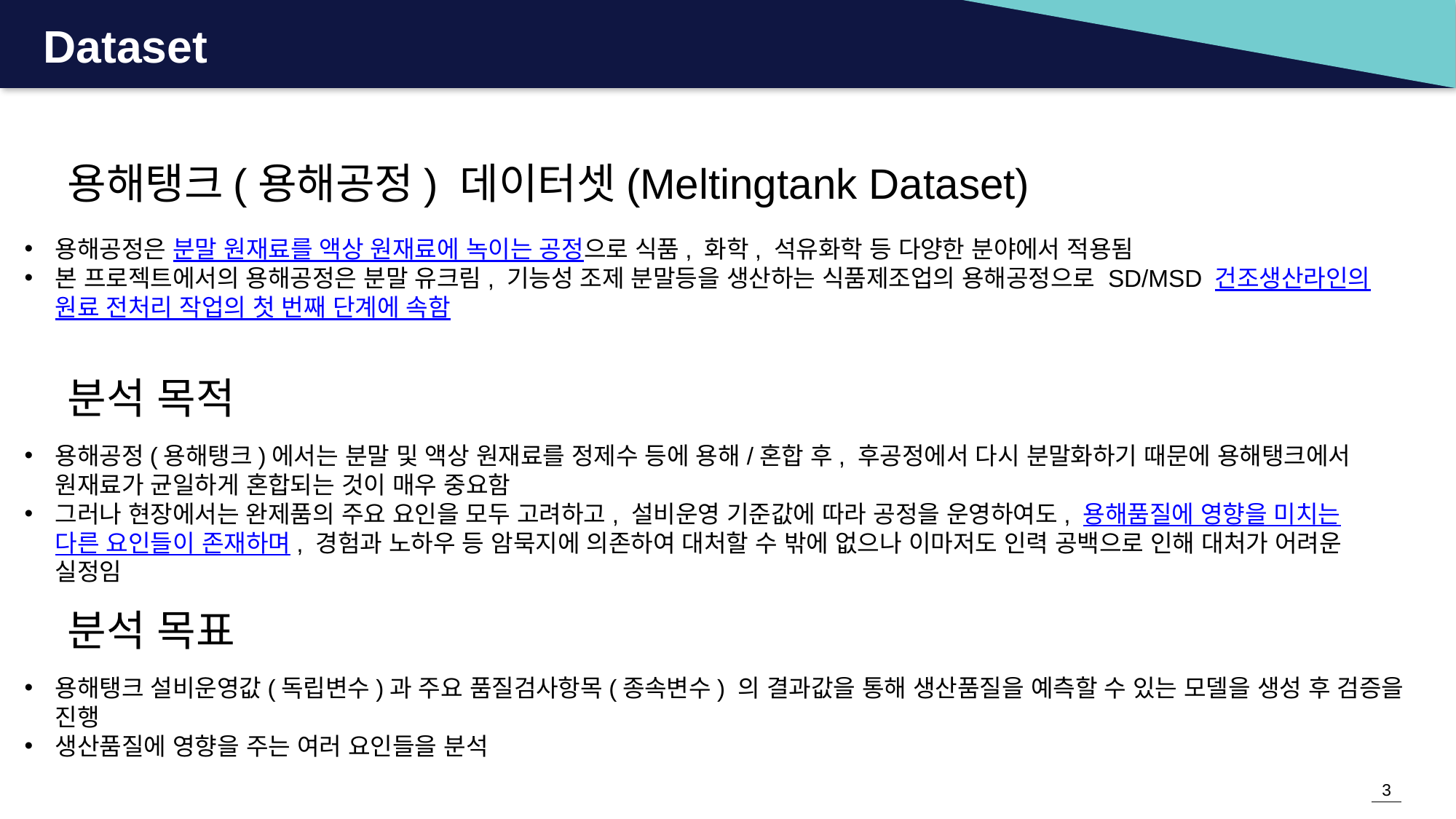

# Dataset
용해탱크(용해공정) 데이터셋(Meltingtank Dataset)
용해공정은 분말 원재료를 액상 원재료에 녹이는 공정으로 식품, 화학, 석유화학 등 다양한 분야에서 적용됨
본 프로젝트에서의 용해공정은 분말 유크림, 기능성 조제 분말등을 생산하는 식품제조업의 용해공정으로 SD/MSD 건조생산라인의 원료 전처리 작업의 첫 번째 단계에 속함
분석 목적
용해공정(용해탱크)에서는 분말 및 액상 원재료를 정제수 등에 용해/혼합 후, 후공정에서 다시 분말화하기 때문에 용해탱크에서 원재료가 균일하게 혼합되는 것이 매우 중요함
그러나 현장에서는 완제품의 주요 요인을 모두 고려하고, 설비운영 기준값에 따라 공정을 운영하여도, 용해품질에 영향을 미치는 다른 요인들이 존재하며, 경험과 노하우 등 암묵지에 의존하여 대처할 수 밖에 없으나 이마저도 인력 공백으로 인해 대처가 어려운 실정임
분석 목표
용해탱크 설비운영값(독립변수)과 주요 품질검사항목(종속변수) 의 결과값을 통해 생산품질을 예측할 수 있는 모델을 생성 후 검증을 진행
생산품질에 영향을 주는 여러 요인들을 분석